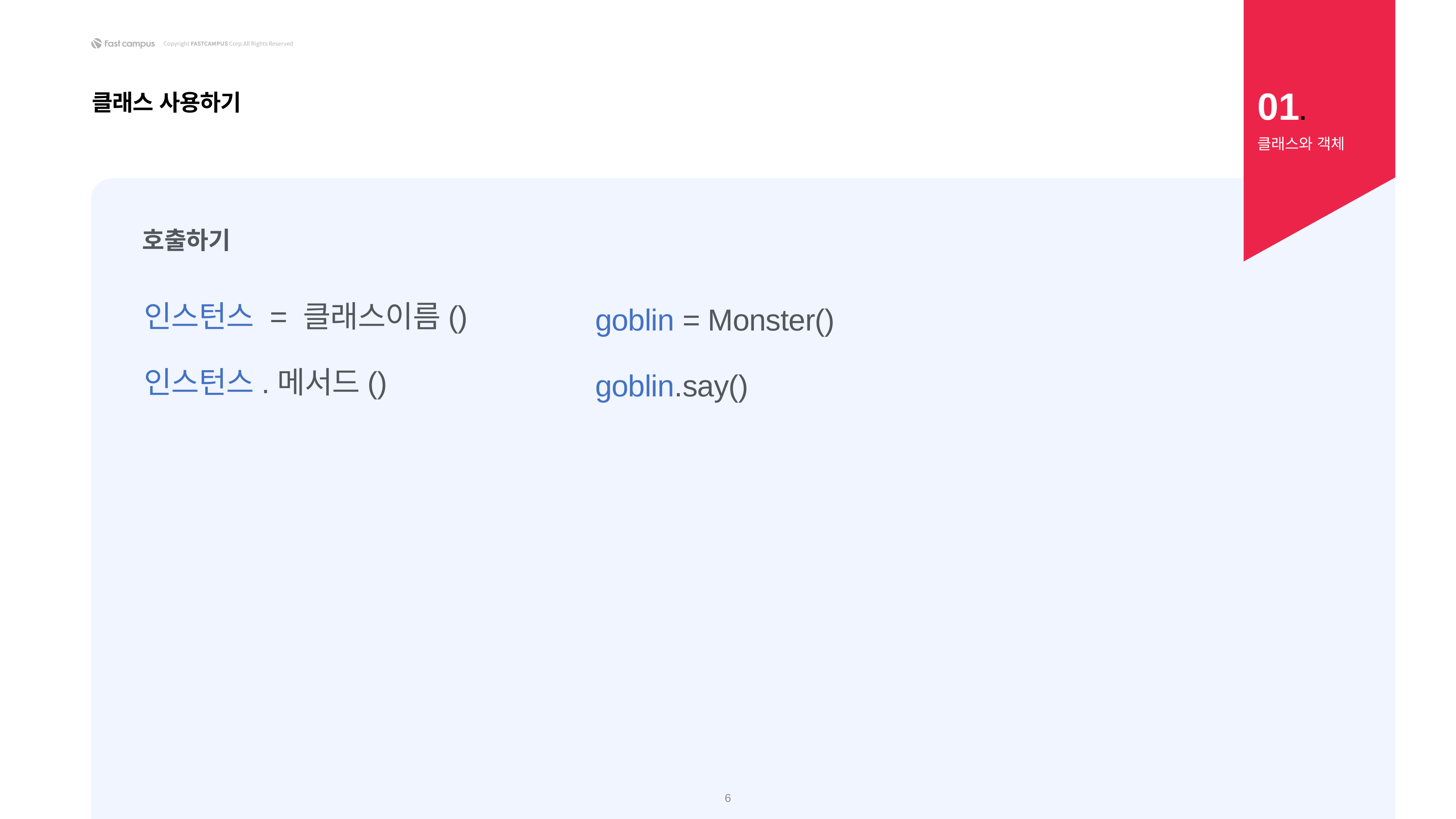

01.
클래스 사용하기
클래스와 객체
호출하기
인스턴스 = 클래스이름()
인스턴스.메서드()
goblin = Monster()
goblin.say()
6